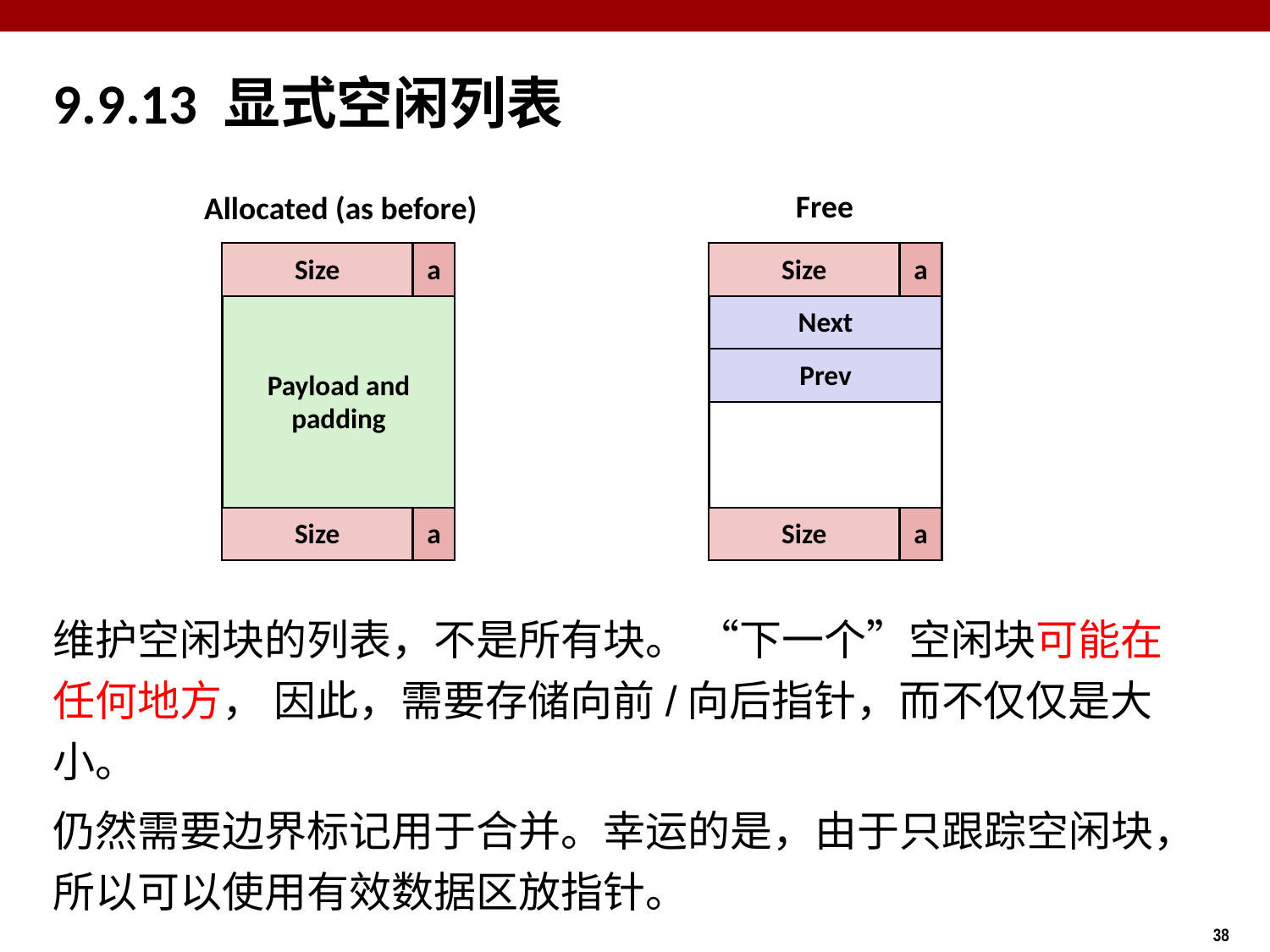

9.9.13 显式空闲列表
Free
Allocated (as before)
Size
a
Size
a
Payload and
padding
Next
Prev

Size
a
Size
a
维护空闲块的列表，不是所有块。 “下一个”空闲块可能在任何地方， 因此，需要存储向前/向后指针，而不仅仅是大小。
仍然需要边界标记用于合并。幸运的是，由于只跟踪空闲块，所以可以使用有效数据区放指针。